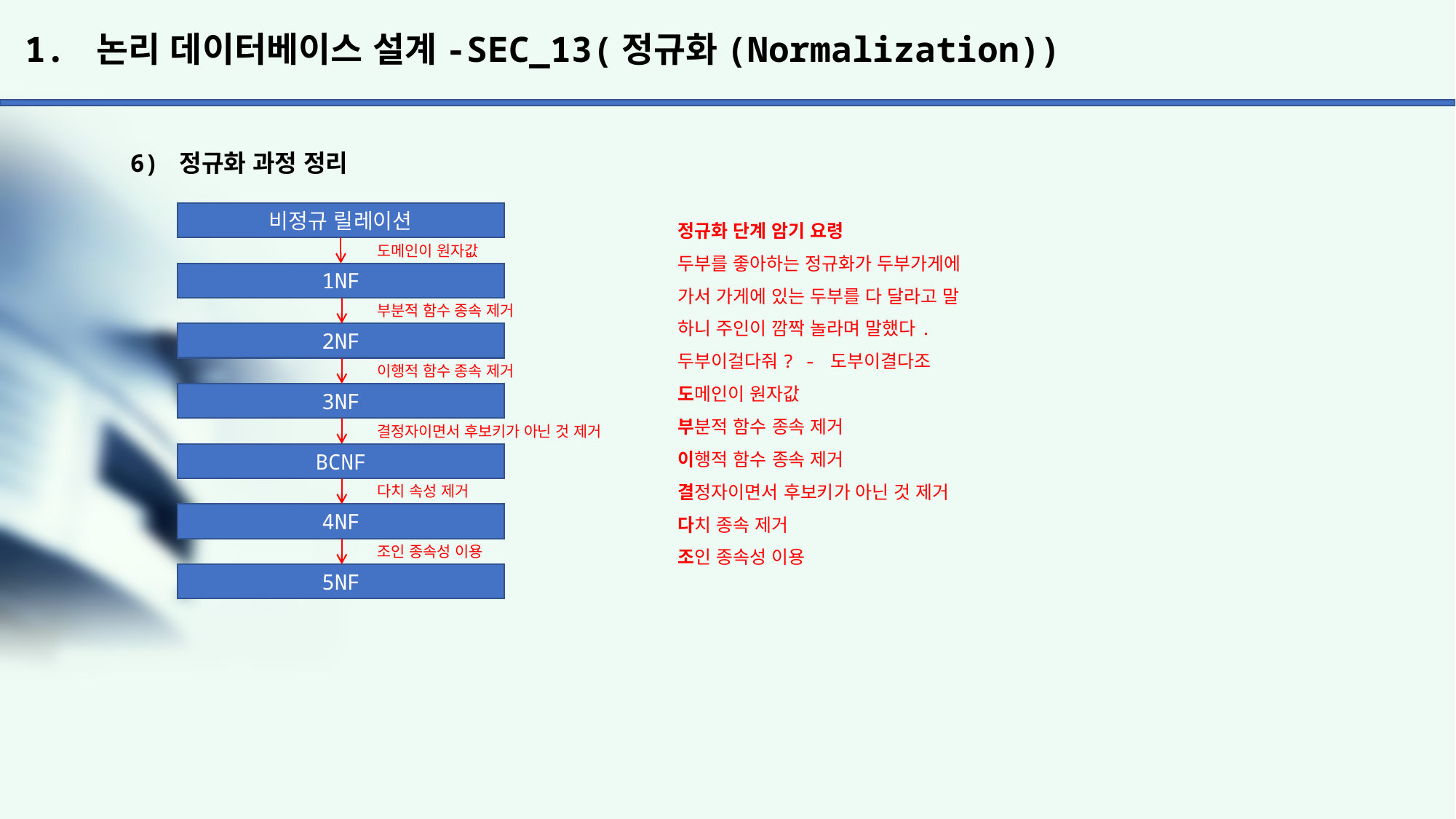

# 1. 논리 데이터베이스 설계-SEC_13(정규화(Normalization))
6) 정규화 과정 정리

비정규 릴레이션
정규화 단계 암기 요령
두부를 좋아하는 정규화가 두부가게에
가서 가게에 있는 두부를 다 달라고 말
하니 주인이 깜짝 놀라며 말했다.
두부이걸다줘? - 도부이결다조
도메인이 원자값
부분적 함수 종속 제거
이행적 함수 종속 제거
결정자이면서 후보키가 아닌 것 제거
다치 종속 제거
조인 종속성 이용
도메인이 원자값
1NF
부분적 함수 종속 제거
2NF
이행적 함수 종속 제거
3NF
결정자이면서 후보키가 아닌 것 제거
BCNF
다치 속성 제거
4NF
조인 종속성 이용
5NF